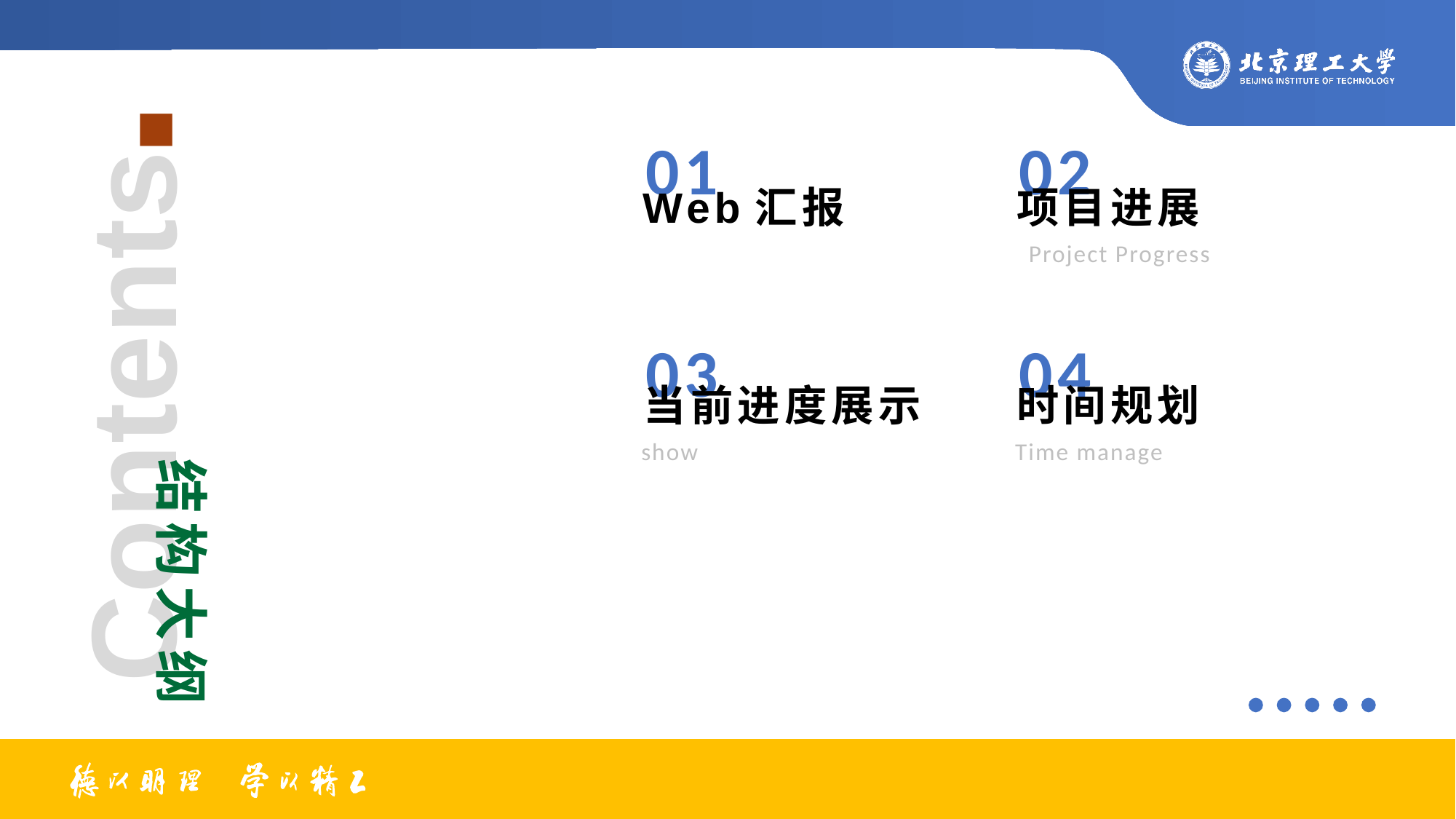

01
Web汇报
02
项目进展
Project Progress
03
当前进度展示
show
04
时间规划
Time manage